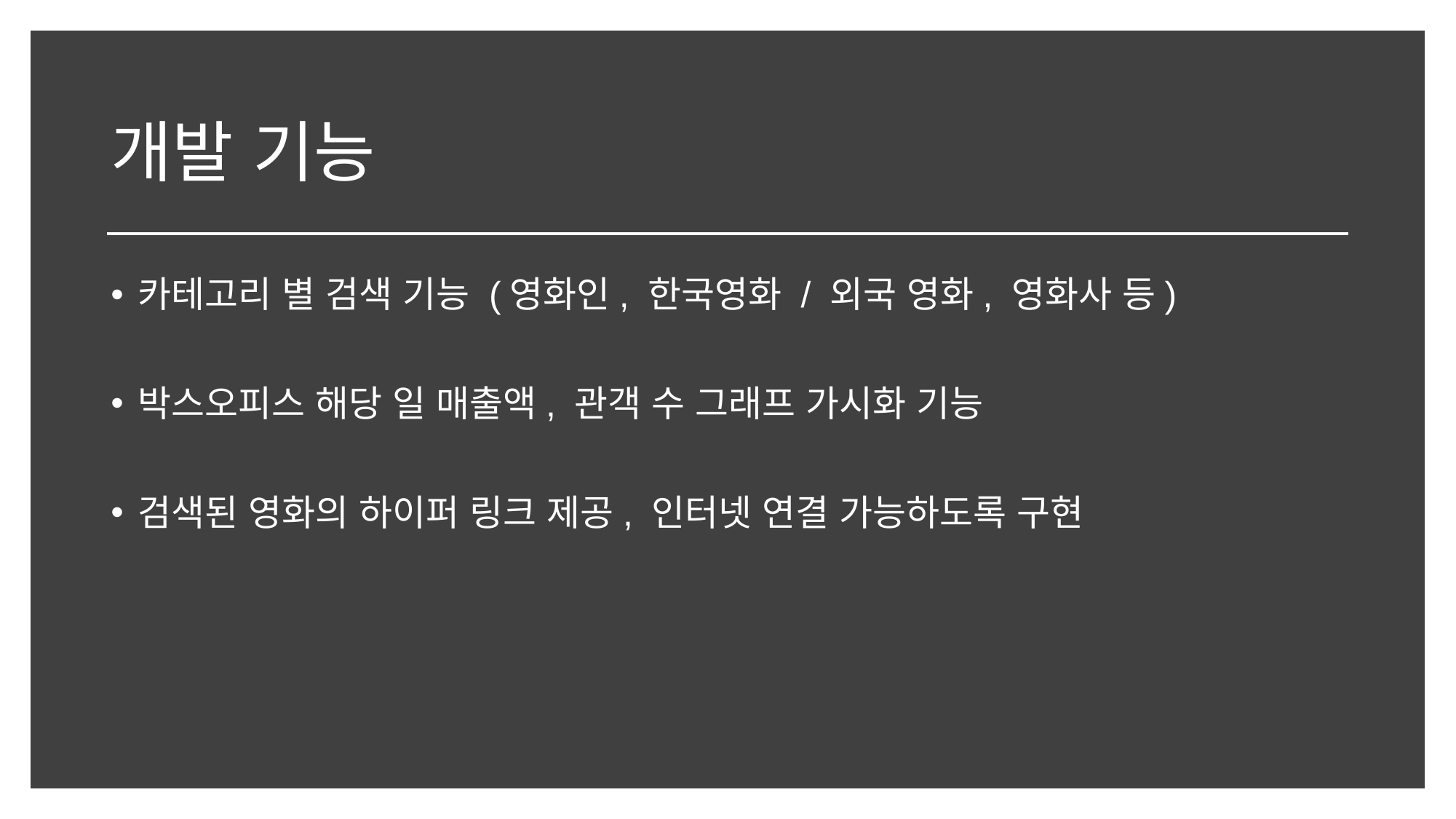

# 개발 기능
카테고리 별 검색 기능 (영화인, 한국영화 / 외국 영화, 영화사 등)

박스오피스 해당 일 매출액, 관객 수 그래프 가시화 기능

검색된 영화의 하이퍼 링크 제공, 인터넷 연결 가능하도록 구현